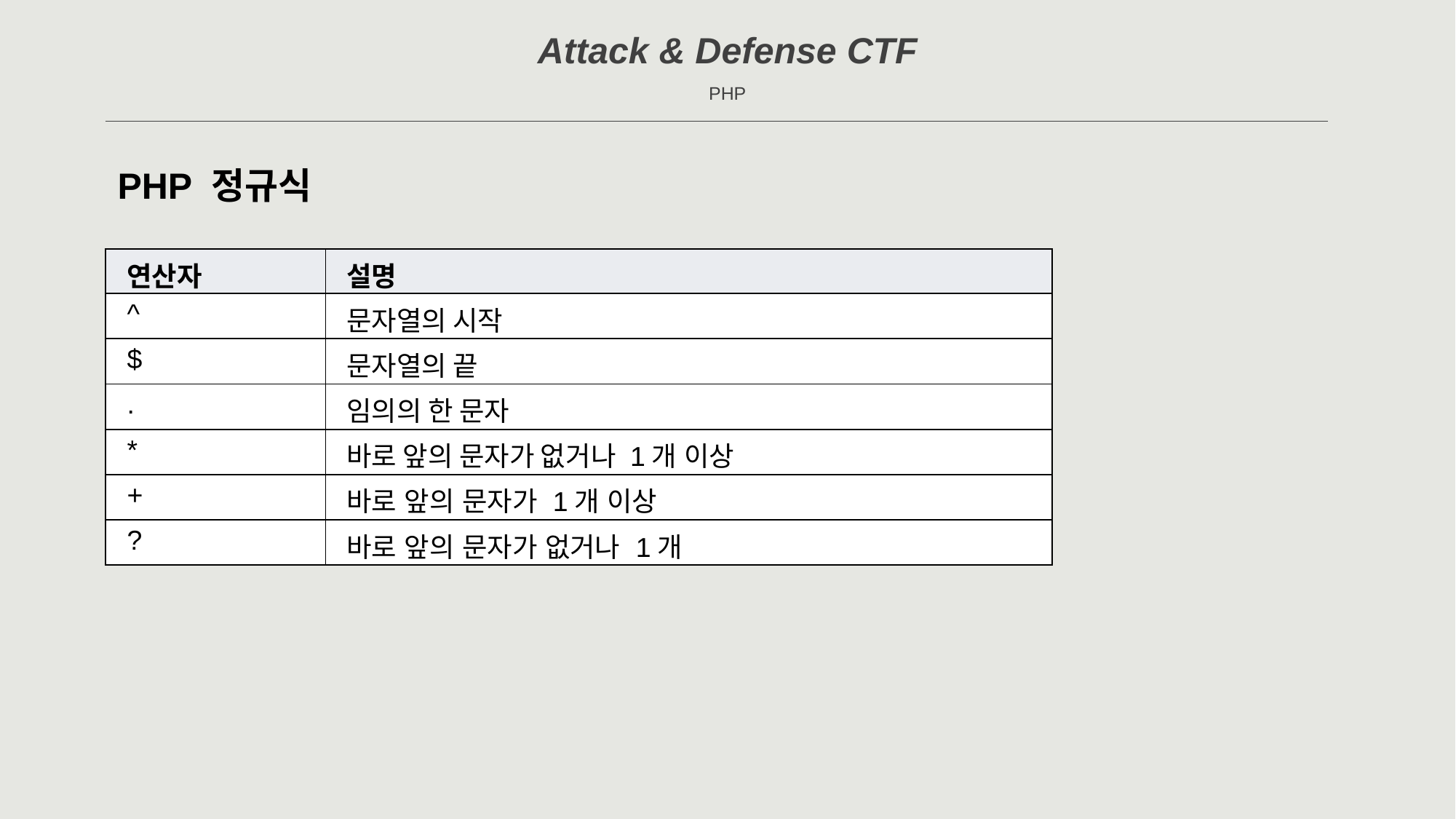

Attack & Defense CTF
PHP
PHP 정규식
| 연산자 | 설명 |
| --- | --- |
| ^ | 문자열의 시작 |
| $ | 문자열의 끝 |
| . | 임의의 한 문자 |
| \* | 바로 앞의 문자가 없거나 1개 이상 |
| + | 바로 앞의 문자가 1개 이상 |
| ? | 바로 앞의 문자가 없거나 1개 |